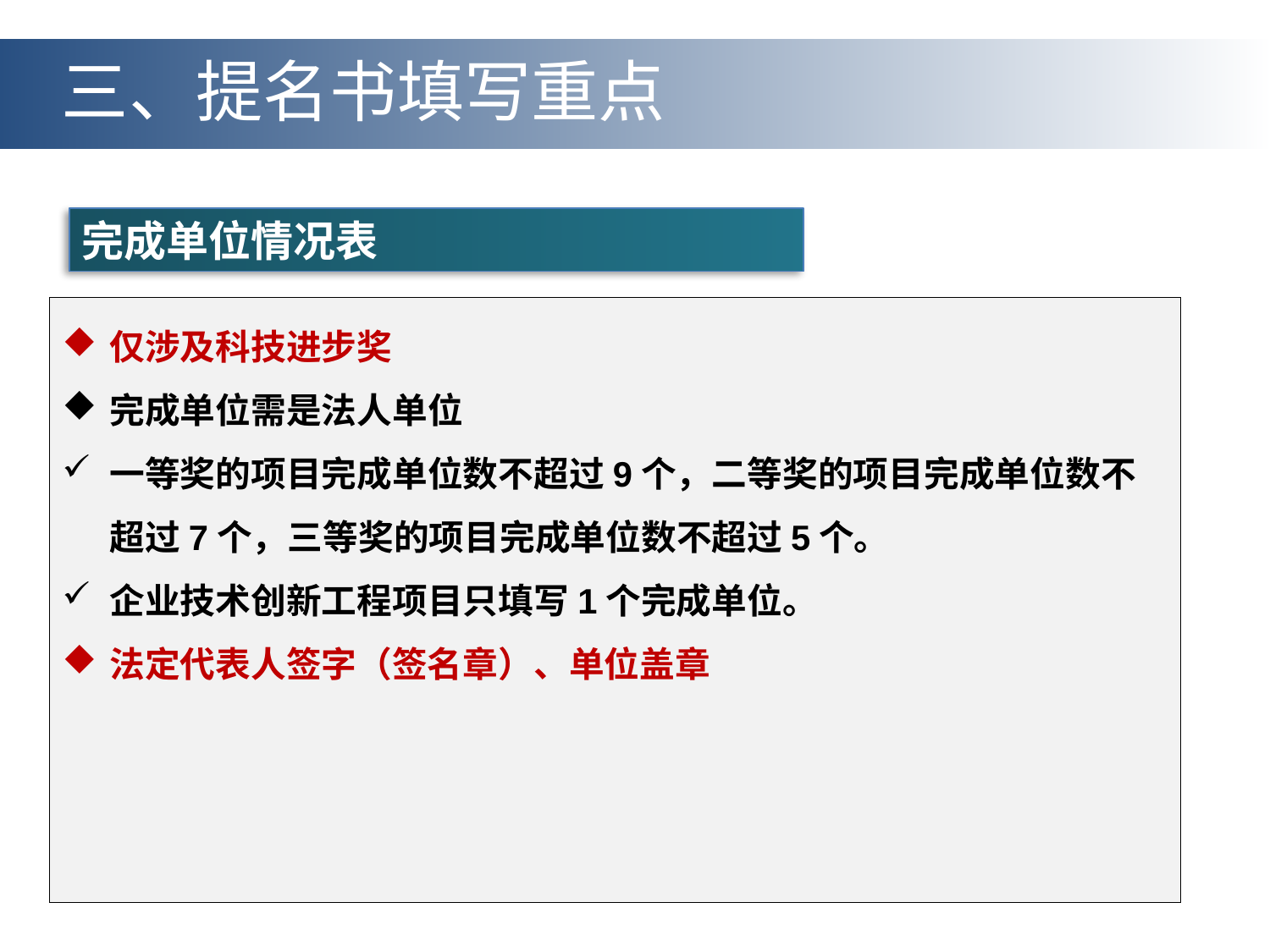

三、提名书填写重点

完成单位情况表
仅涉及科技进步奖
完成单位需是法人单位
一等奖的项目完成单位数不超过9个，二等奖的项目完成单位数不超过7个，三等奖的项目完成单位数不超过5个。
企业技术创新工程项目只填写1个完成单位。
法定代表人签字（签名章）、单位盖章